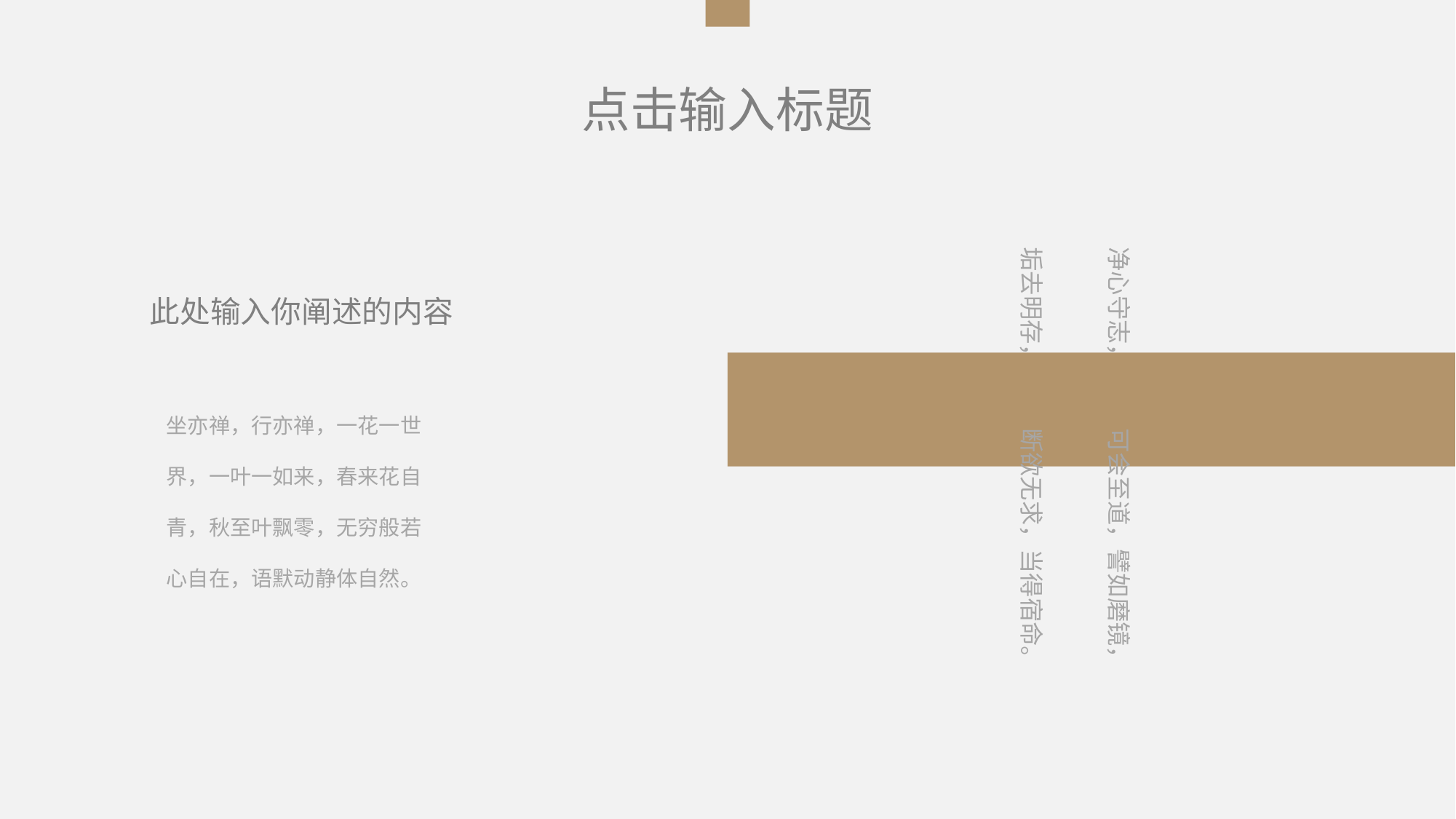

点击输入标题
净心守志，           可会至道，譬如磨镜，
垢去明存，           断欲无求，当得宿命。
此处输入你阐述的内容

坐亦禅，行亦禅，一花一世界，一叶一如来，春来花自青，秋至叶飘零，无穷般若心自在，语默动静体自然。